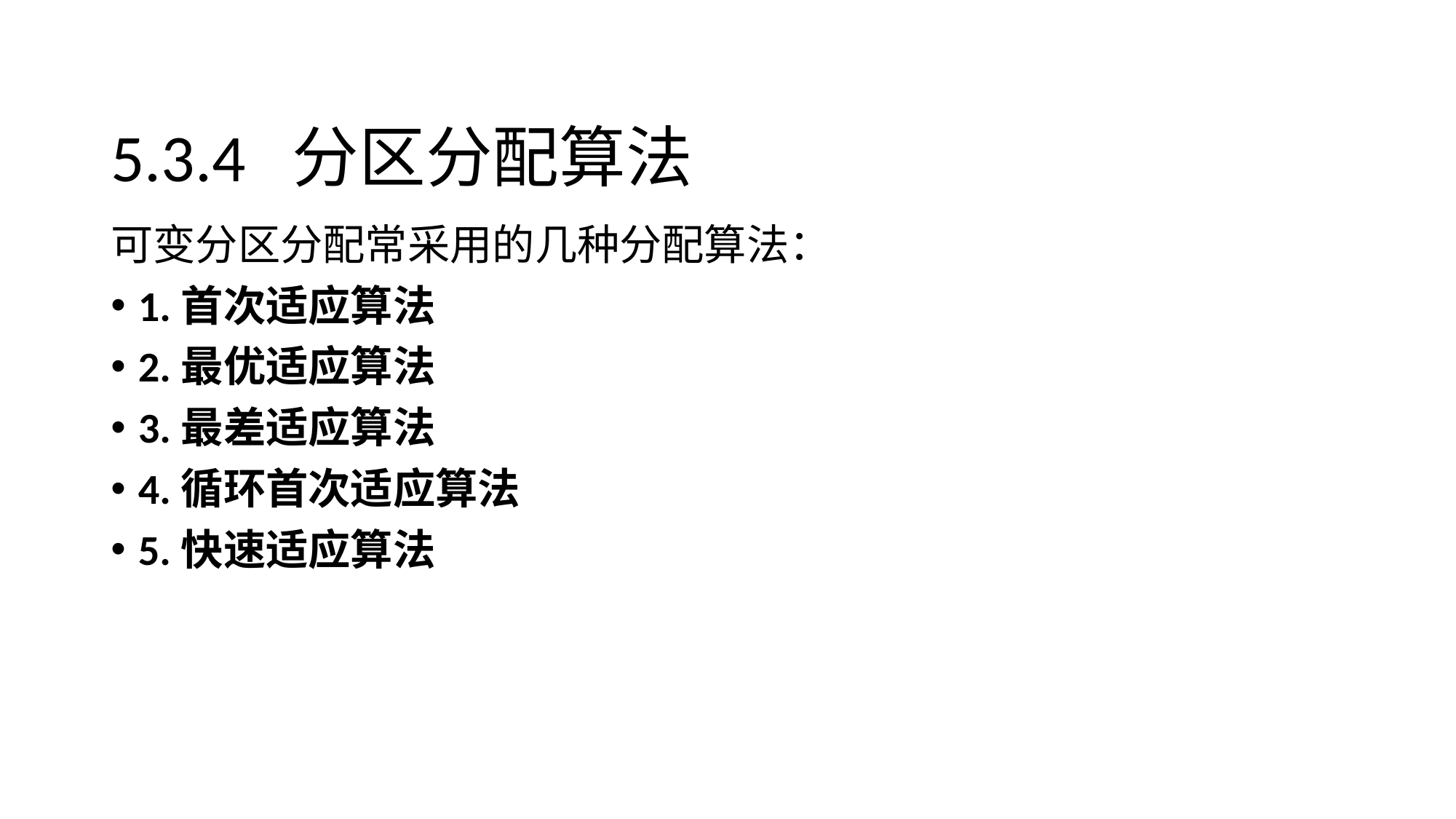

5.3.4  分区分配算法
可变分区分配常采用的几种分配算法：
1.首次适应算法
2.最优适应算法
3.最差适应算法
4.循环首次适应算法
5.快速适应算法
4